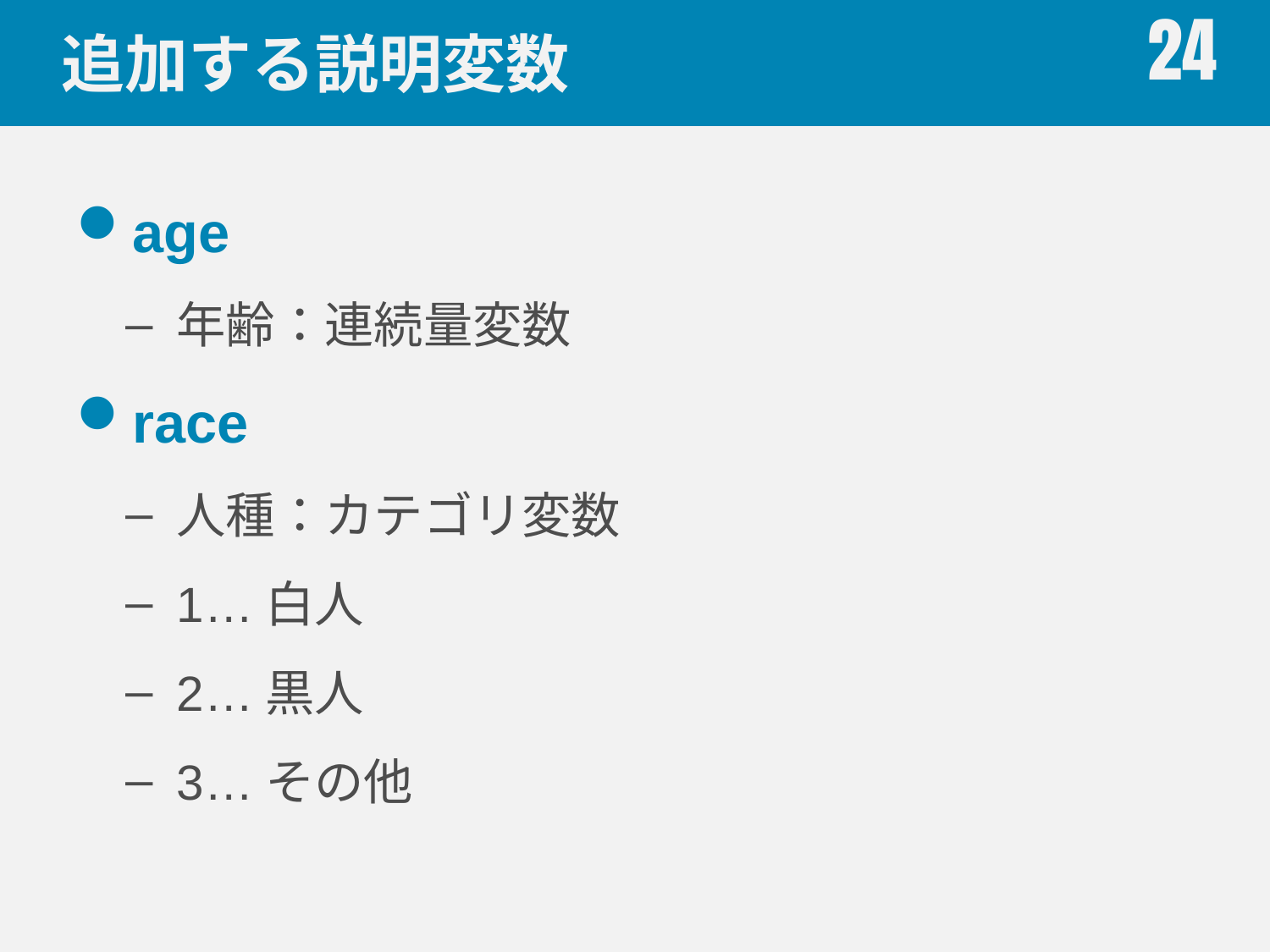

# 追加する説明変数
 24
age
年齢：連続量変数
race
人種：カテゴリ変数
1…白人
2…黒人
3…その他